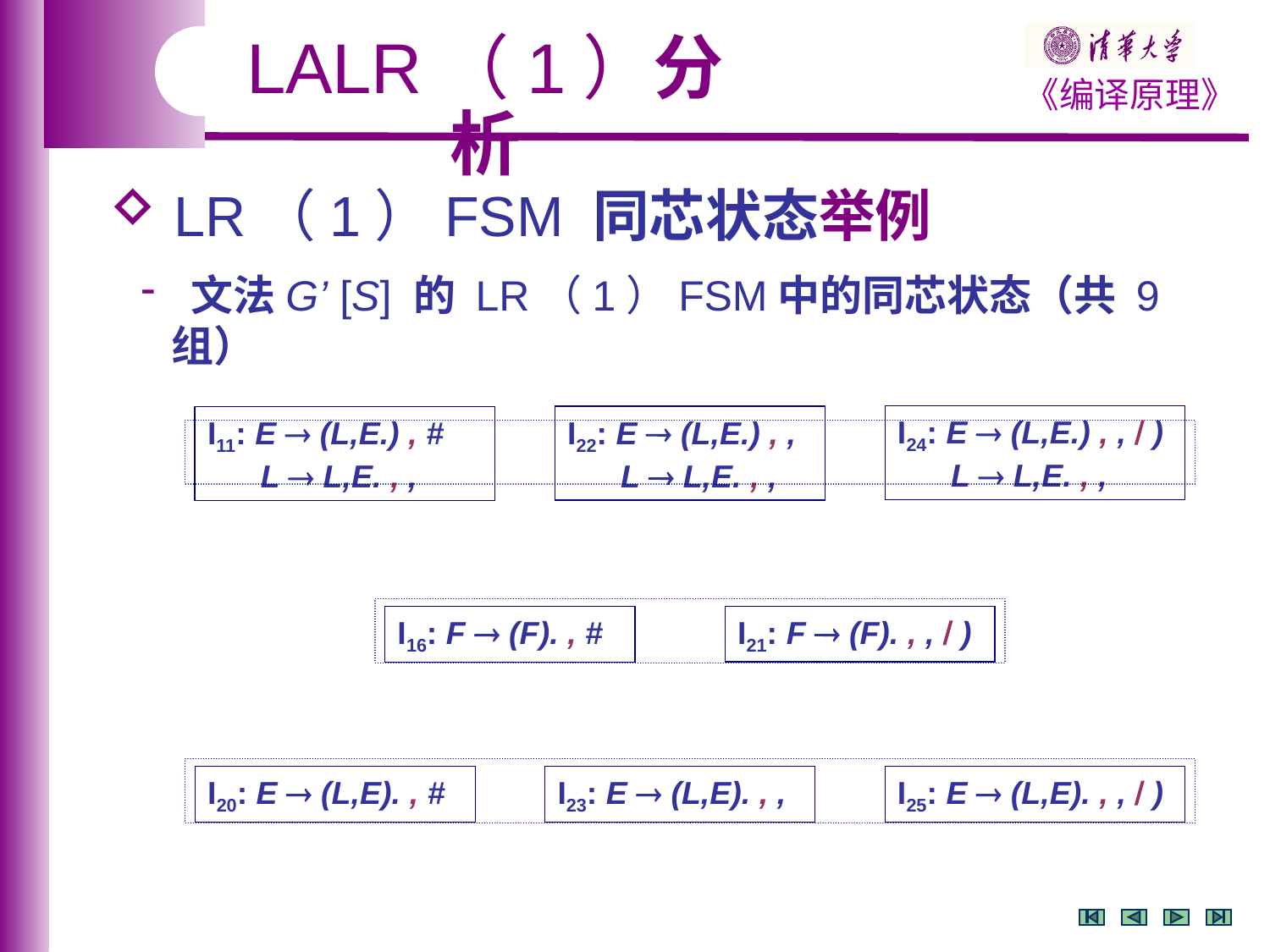

LALR（1）分析
 LR（1）FSM 同芯状态举例

 文法G’ [S] 的 LR（1）FSM中的同芯状态（共 9 组）
I24: E → (L,E.) , , / )
      L → L,E. , ,
I22: E → (L,E.) , ,
      L → L,E. , ,
I11: E → (L,E.) , #
      L → L,E. , ,

I21: F → (F). , , / )
I16: F → (F). , #

I20: E → (L,E). , #
I23: E → (L,E). , ,
I25: E → (L,E). , , / )